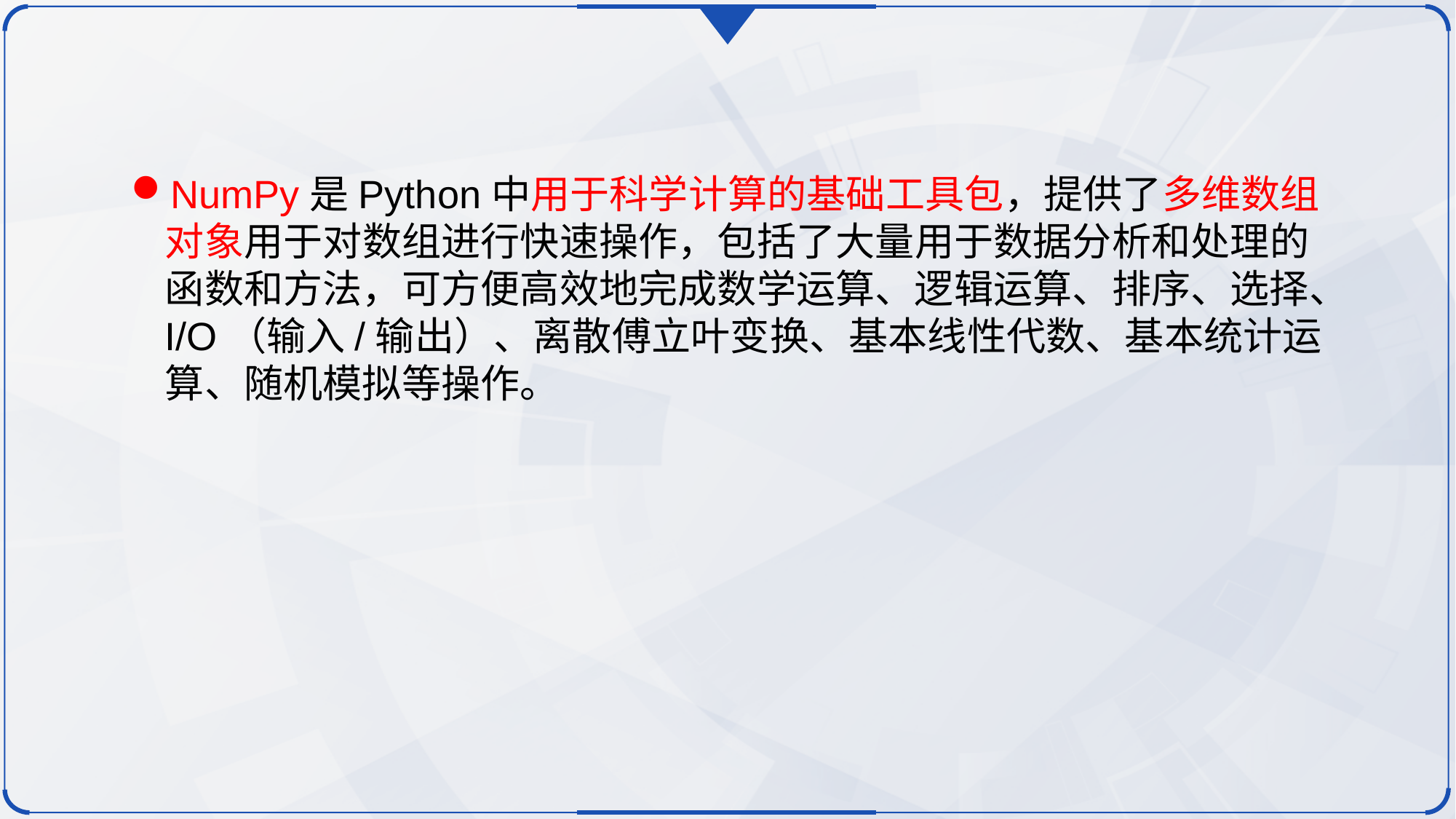

NumPy是Python中用于科学计算的基础工具包，提供了多维数组对象用于对数组进行快速操作，包括了大量用于数据分析和处理的函数和方法，可方便高效地完成数学运算、逻辑运算、排序、选择、I/O（输入/输出）、离散傅立叶变换、基本线性代数、基本统计运算、随机模拟等操作。